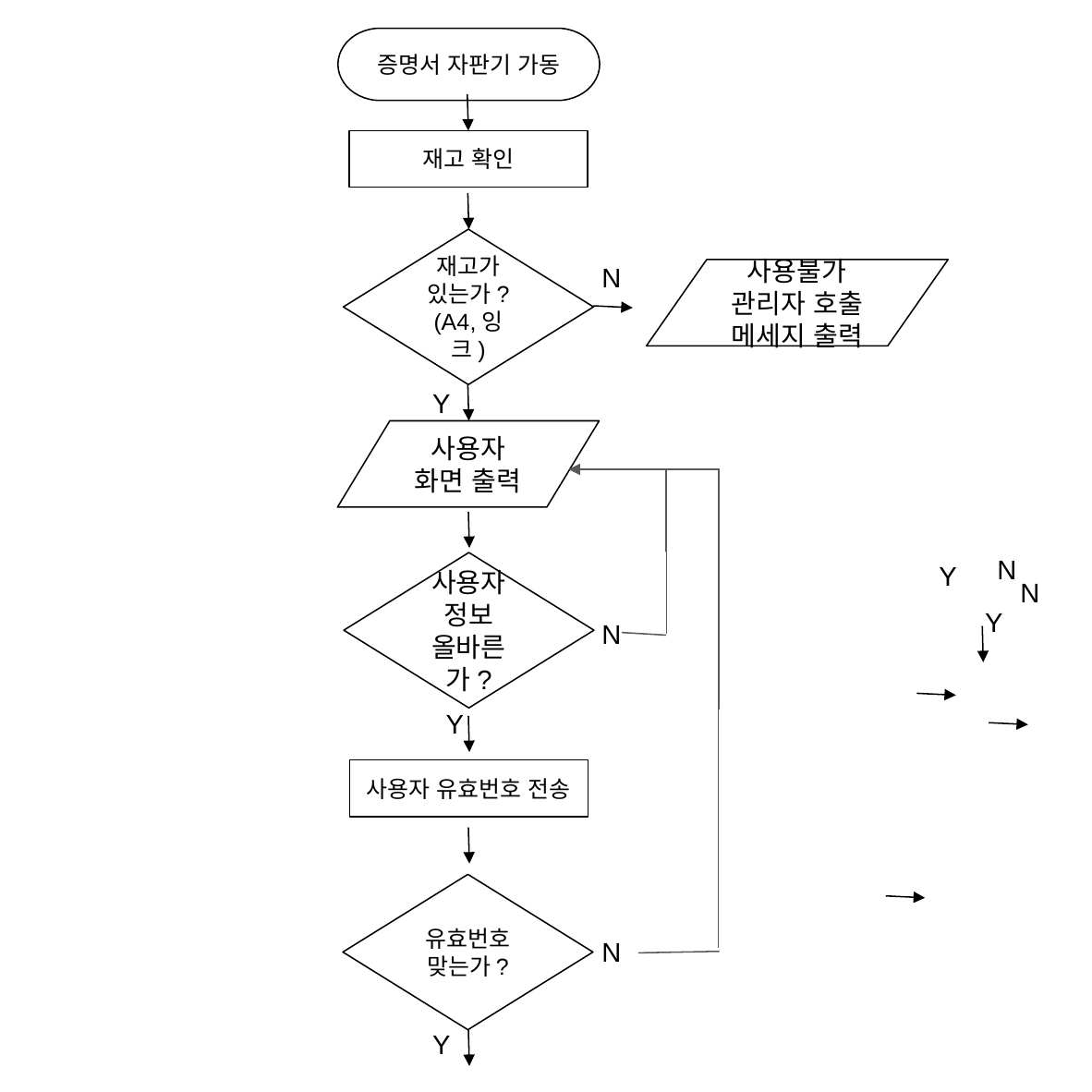

증명서 자판기 가동
재고 확인
재고가 있는가? (A4,잉크)
N
사용불가 관리자 호출 메세지 출력
Y
사용자 화면 출력
N
Y
사용자 정보 올바른가?
N
Y
N
Y
사용자 유효번호 전송
유효번호 맞는가?
N
Y